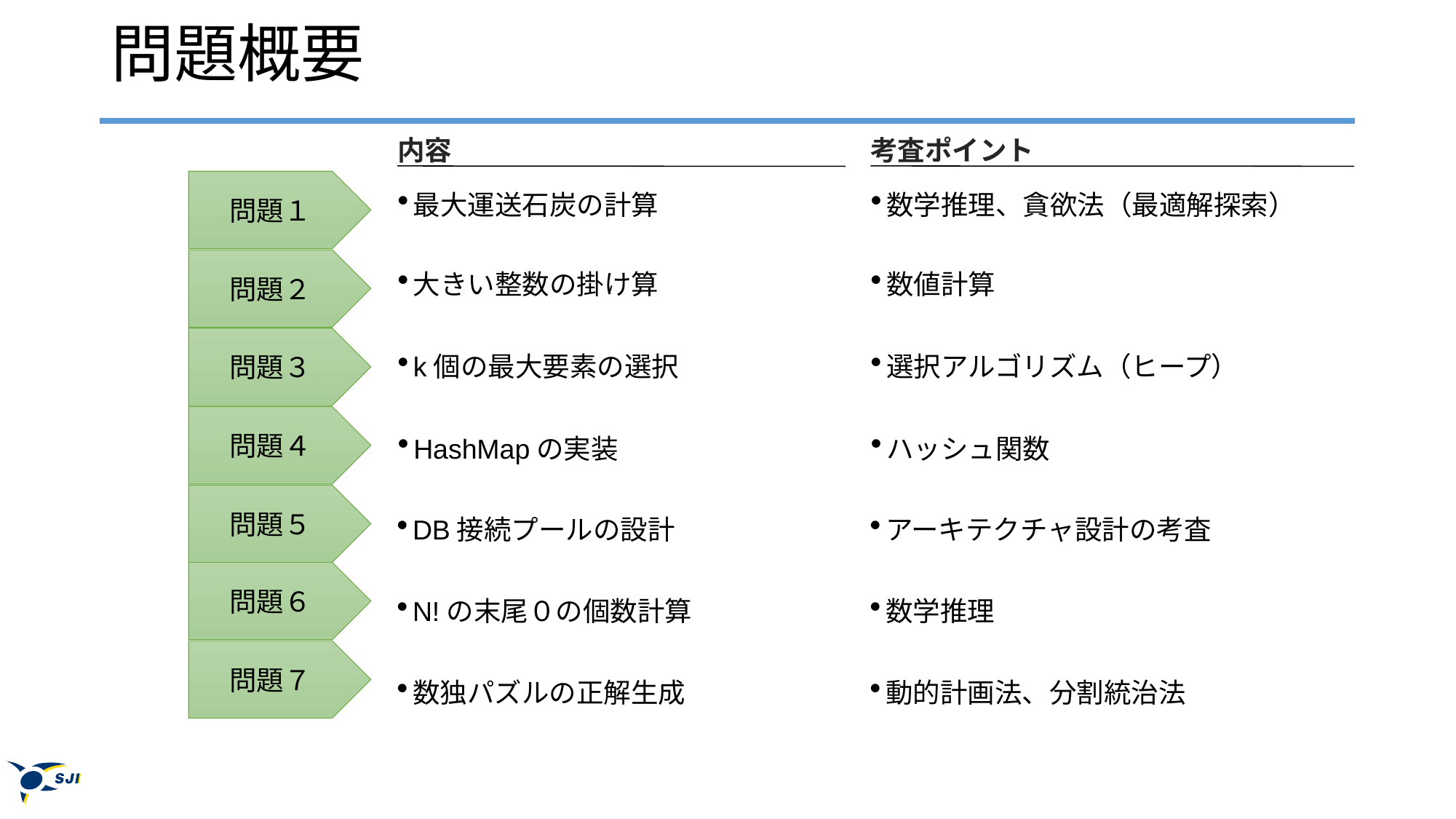

# 問題概要
考査ポイント
内容

問題１
最大運送石炭の計算
数学推理、貪欲法（最適解探索）
問題２
大きい整数の掛け算
数値計算
問題３
k個の最大要素の選択
選択アルゴリズム（ヒープ）
問題４
HashMapの実装

ハッシュ関数
問題５
DB接続プールの設計
アーキテクチャ設計の考査
問題６
N!の末尾０の個数計算
数学推理
問題７
数独パズルの正解生成
動的計画法、分割統治法